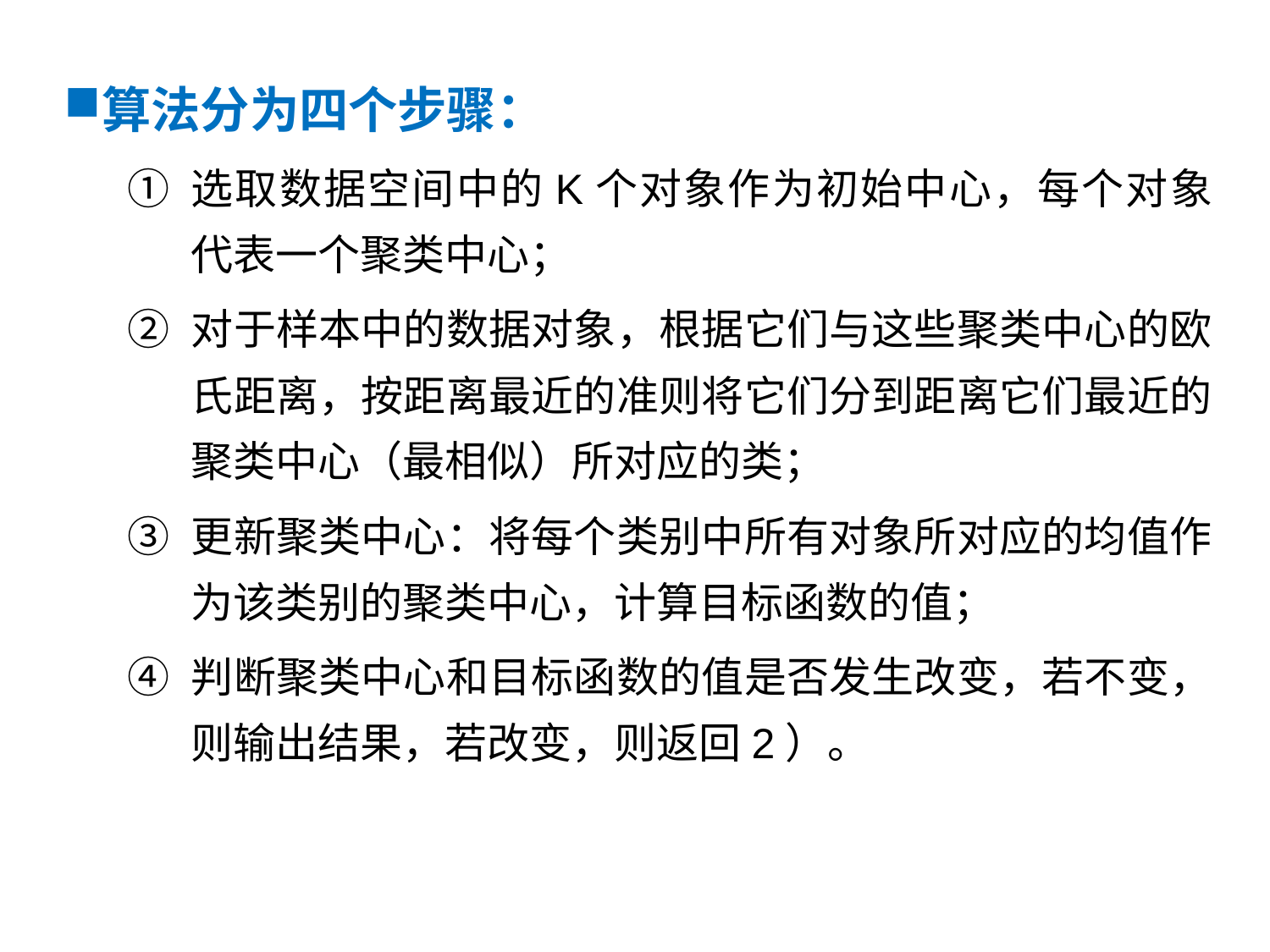

算法分为四个步骤：
选取数据空间中的K个对象作为初始中心，每个对象代表一个聚类中心；
对于样本中的数据对象，根据它们与这些聚类中心的欧氏距离，按距离最近的准则将它们分到距离它们最近的聚类中心（最相似）所对应的类；
更新聚类中心：将每个类别中所有对象所对应的均值作为该类别的聚类中心，计算目标函数的值；
判断聚类中心和目标函数的值是否发生改变，若不变，则输出结果，若改变，则返回2）。
8